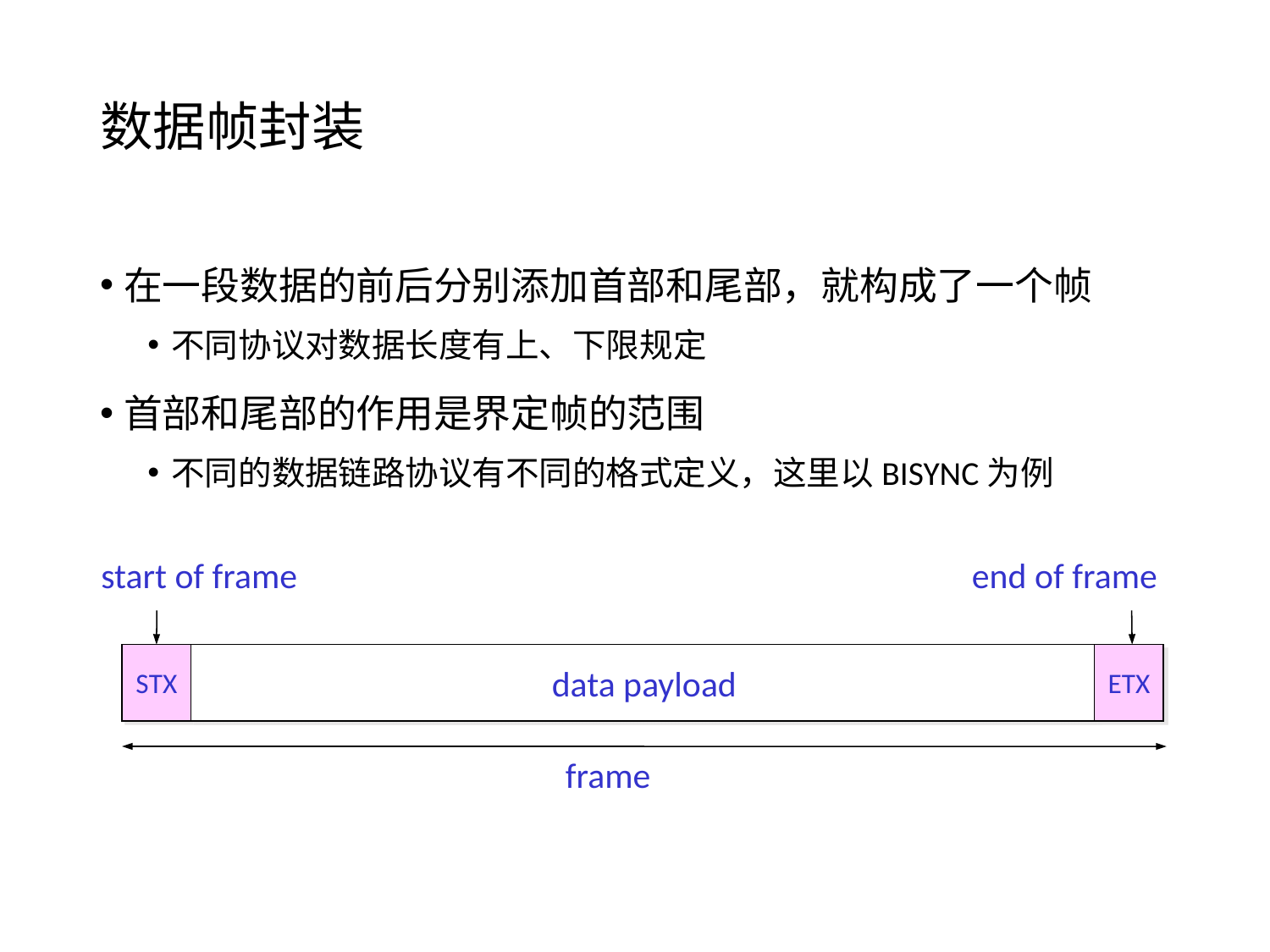

# 数据帧封装
在一段数据的前后分别添加首部和尾部，就构成了一个帧
不同协议对数据长度有上、下限规定
首部和尾部的作用是界定帧的范围
不同的数据链路协议有不同的格式定义，这里以BISYNC为例

start of frame
end of frame

STX
data payload
ETX

frame

18